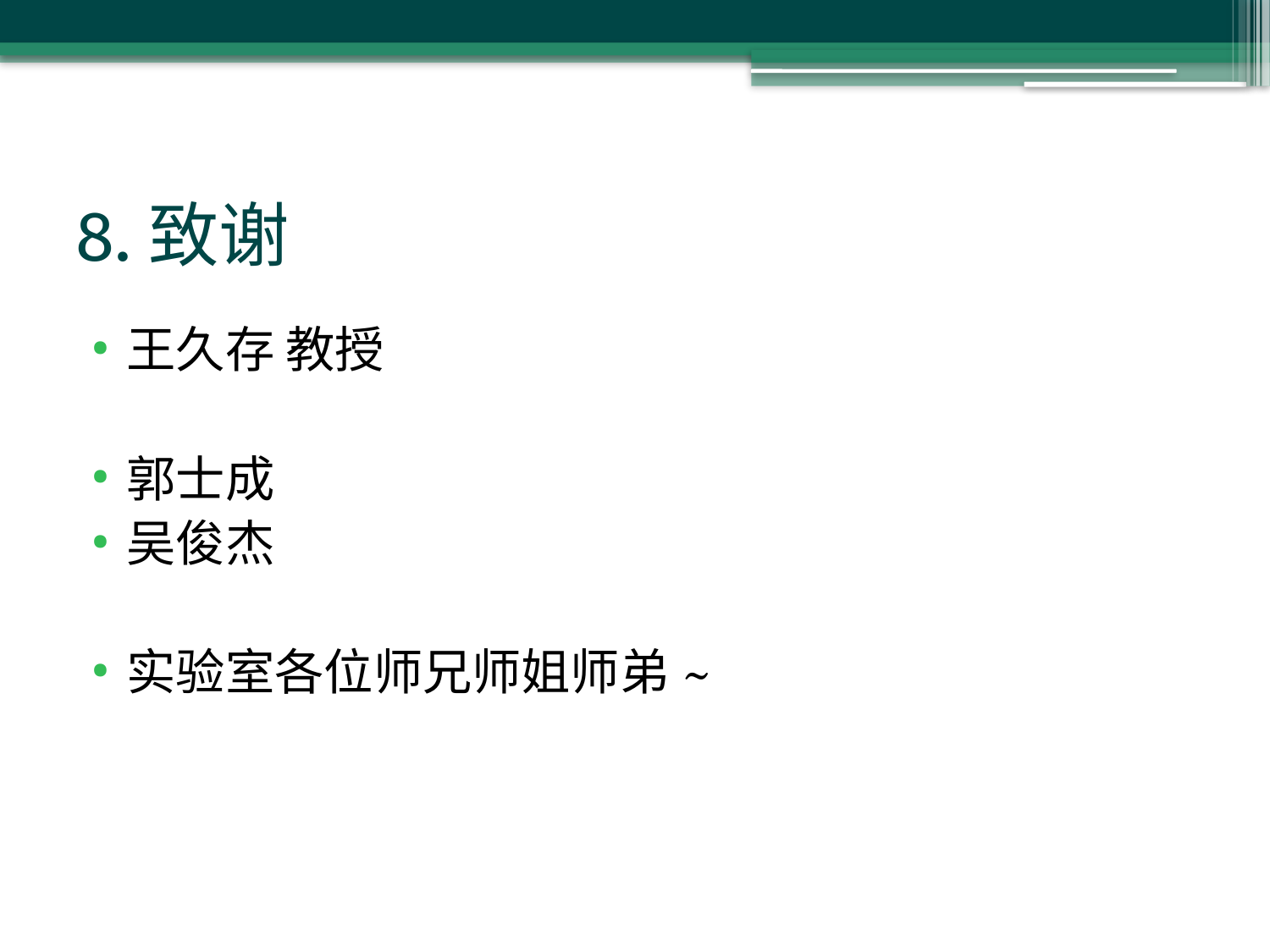

# 8.致谢
王久存 教授

郭士成
吴俊杰

实验室各位师兄师姐师弟~